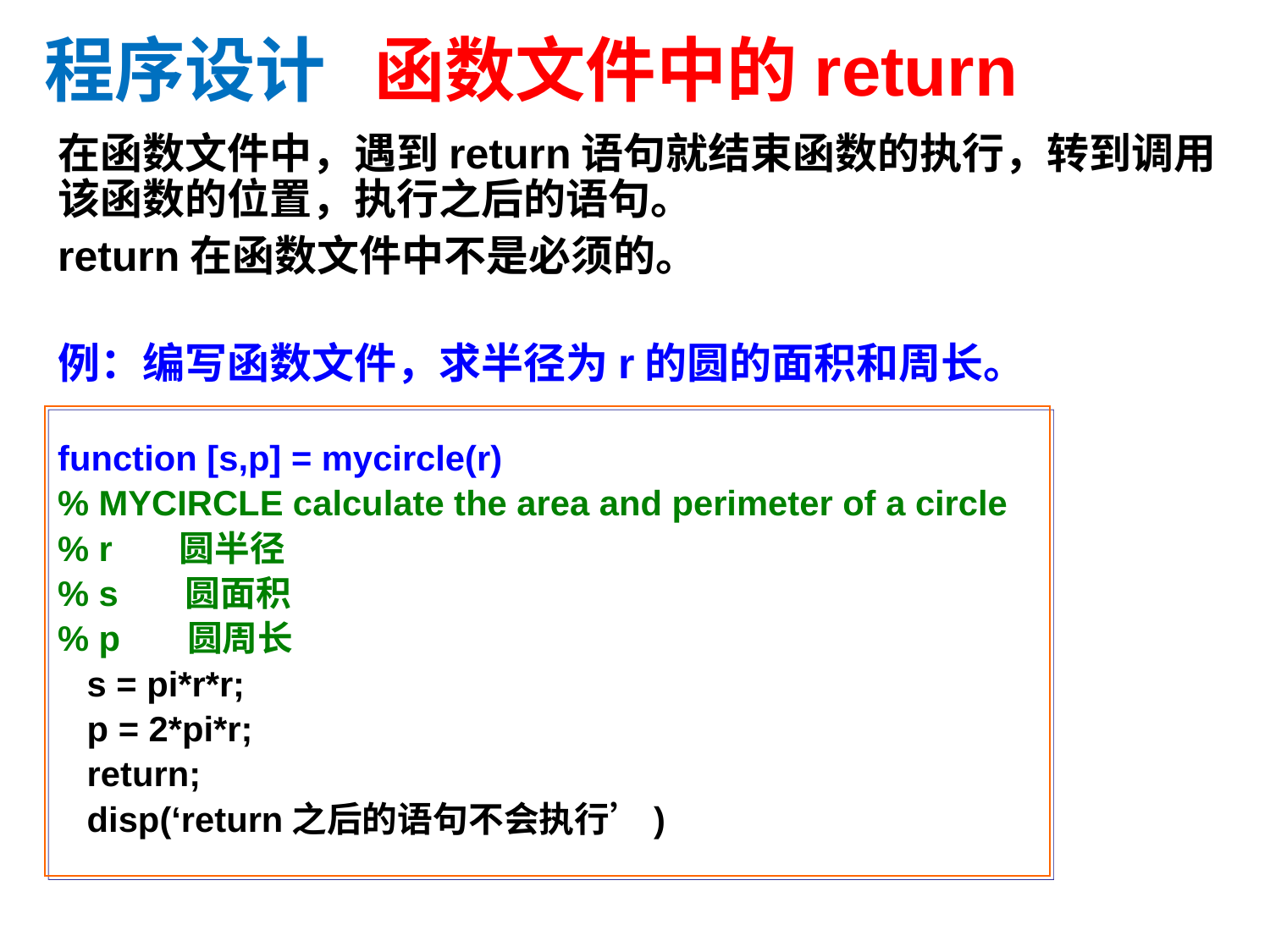

程序设计   函数文件中的return
在函数文件中，遇到return语句就结束函数的执行，转到调用该函数的位置，执行之后的语句。
return在函数文件中不是必须的。

例：编写函数文件，求半径为r的圆的面积和周长。

function [s,p] = mycircle(r)
% MYCIRCLE calculate the area and perimeter of a circle
% r      圆半径
% s      圆面积
% p      圆周长
   s = pi*r*r;
   p = 2*pi*r;
   return;
   disp(‘return之后的语句不会执行’)